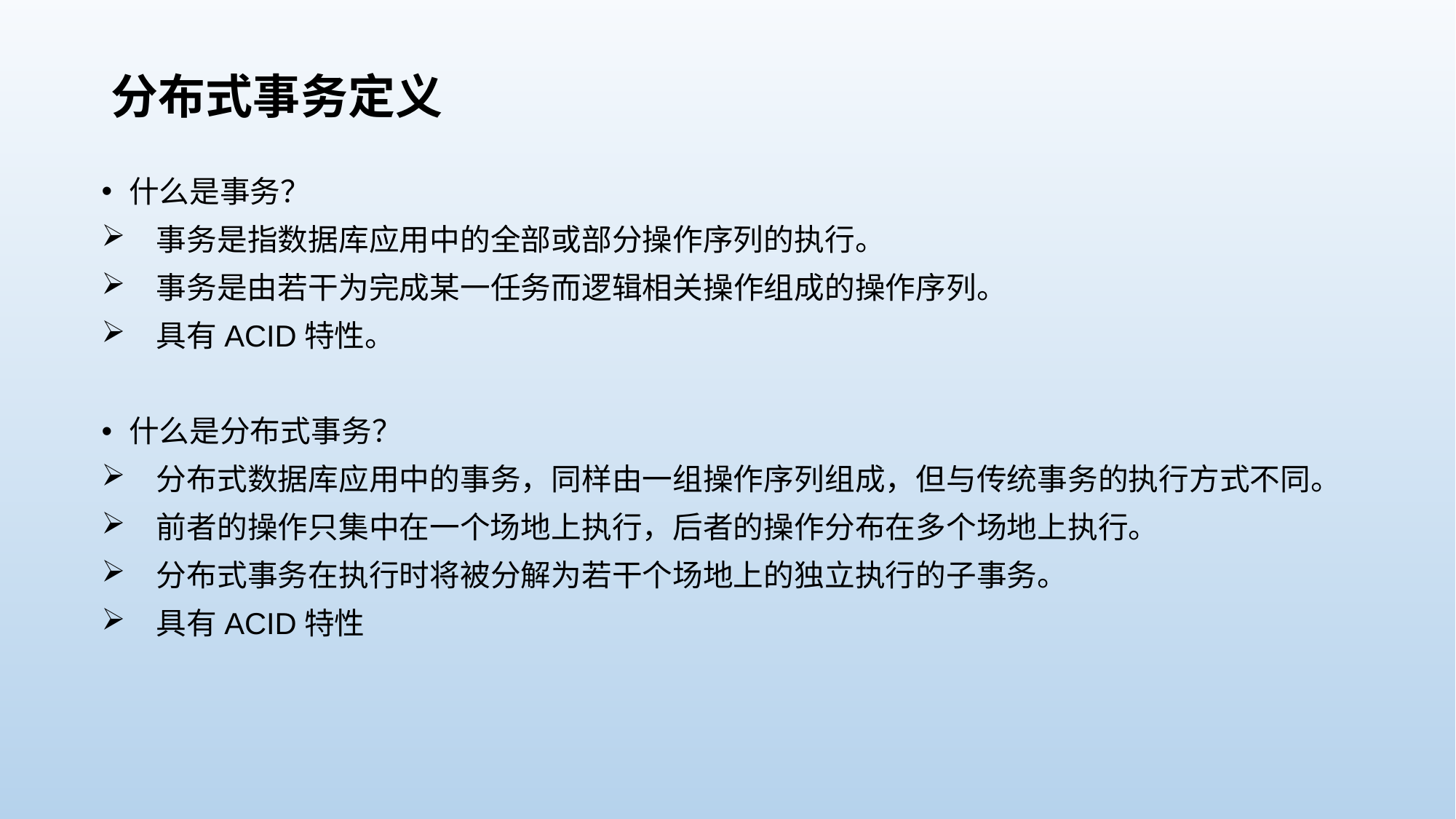

# 分布式事务定义
什么是事务？
   事务是指数据库应用中的全部或部分操作序列的执行。
   事务是由若干为完成某一任务而逻辑相关操作组成的操作序列。
   具有ACID特性。

什么是分布式事务？
   分布式数据库应用中的事务，同样由一组操作序列组成，但与传统事务的执行方式不同。
   前者的操作只集中在一个场地上执行，后者的操作分布在多个场地上执行。
   分布式事务在执行时将被分解为若干个场地上的独立执行的子事务。
   具有ACID特性